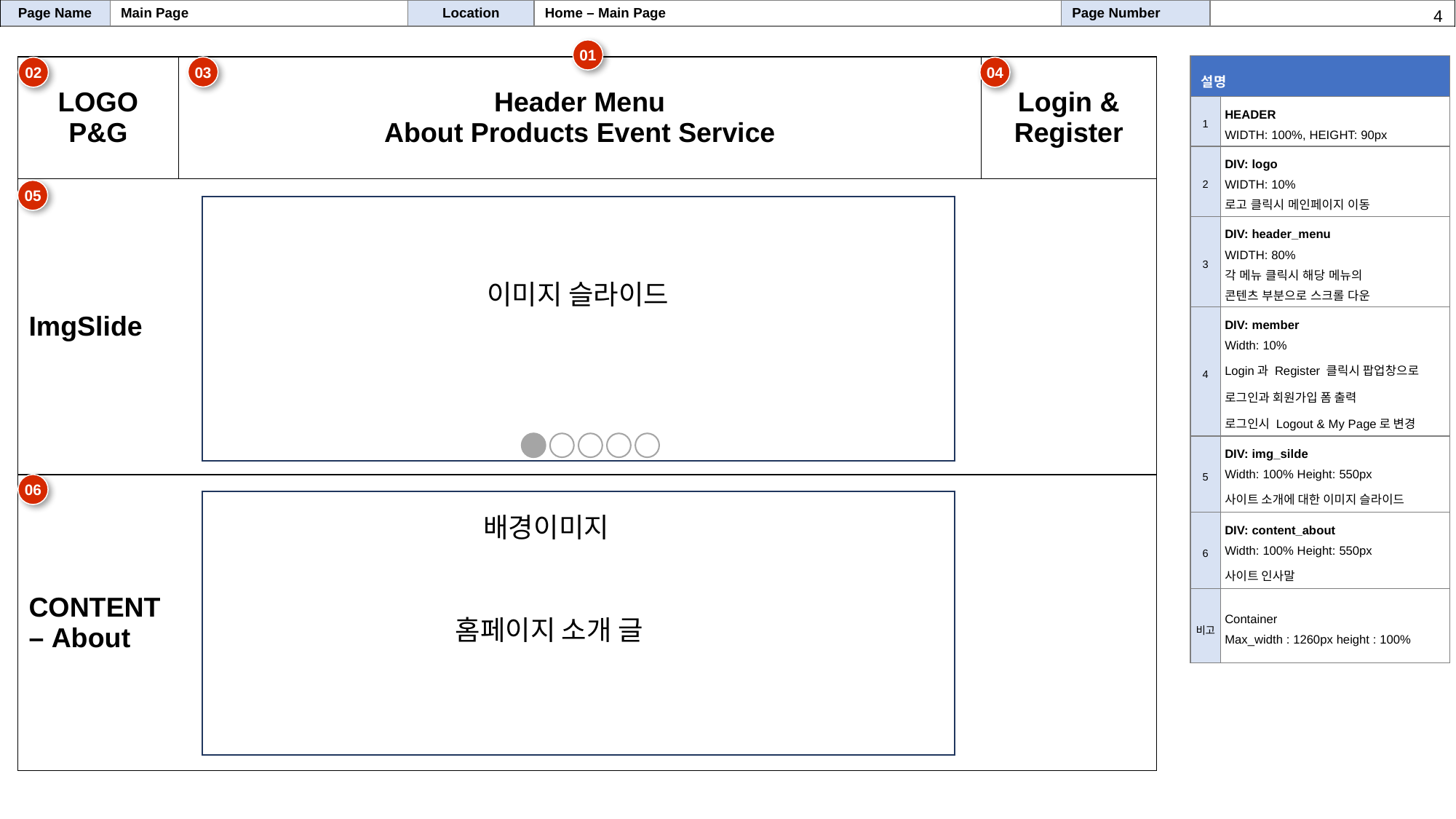

| Page Name | Main Page | Location | Home – Main Page | Page Number |  |
| --- | --- | --- | --- | --- | --- |
4
01
| 설명 |  |
| --- | --- |
| 1 | HEADER WIDTH: 100%, HEIGHT: 90px |
| 2 | DIV: logo WIDTH: 10% 로고 클릭시 메인페이지 이동 |
| 3 | DIV: header\_menu WIDTH: 80% 각 메뉴 클릭시 해당 메뉴의 콘텐츠 부분으로 스크롤 다운 |
| 4 | DIV: member Width: 10% Login과 Register 클릭시 팝업창으로 로그인과 회원가입 폼 출력 로그인시 Logout & My Page로 변경 |
| 5 | DIV: img\_silde Width: 100% Height: 550px 사이트 소개에 대한 이미지 슬라이드 |
| 6 | DIV: content\_about Width: 100% Height: 550px 사이트 인사말 |
| 비고 | Container Max\_width : 1260px height : 100% |
| LOGO P&G | Header Menu About Products Event Service | Login & Register |
| --- | --- | --- |
| ImgSlide |  |  |
| CONTENT – About |  |  |
03
04
02

05

이미지 슬라이드

06

배경이미지
홈페이지 소개 글